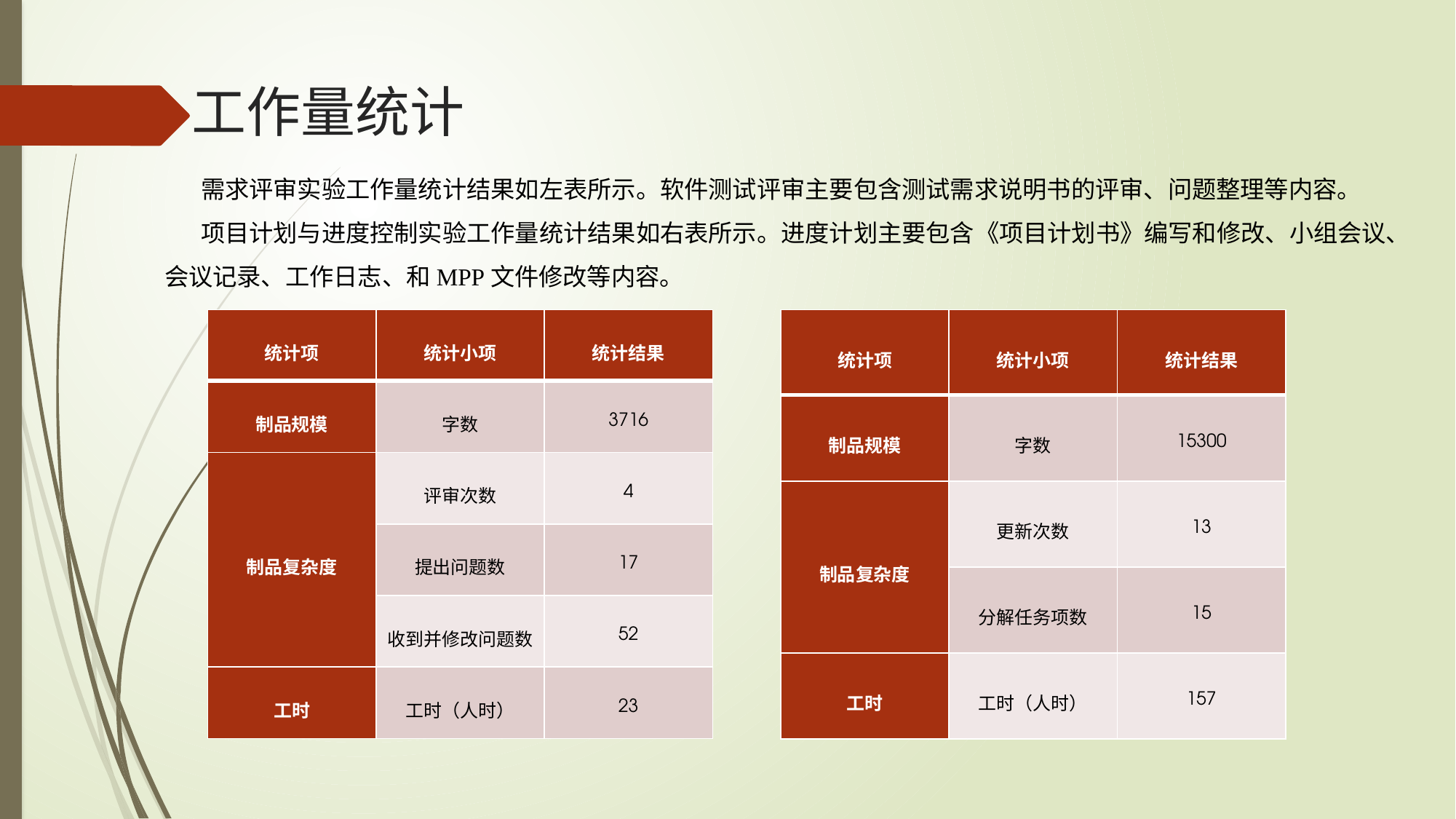

# 工作量统计
需求评审实验工作量统计结果如左表所示。软件测试评审主要包含测试需求说明书的评审、问题整理等内容。
项目计划与进度控制实验工作量统计结果如右表所示。进度计划主要包含《项目计划书》编写和修改、小组会议、会议记录、工作日志、和MPP文件修改等内容。
| 统计项 | 统计小项 | 统计结果 |
| --- | --- | --- |
| 制品规模 | 字数 | 3716 |
| 制品复杂度 | 评审次数 | 4 |
|  | 提出问题数 | 17 |
|  | 收到并修改问题数 | 52 |
| 工时 | 工时（人时） | 23 |
| 统计项 | 统计小项 | 统计结果 |
| --- | --- | --- |
| 制品规模 | 字数 | 15300 |
| 制品复杂度 | 更新次数 | 13 |
|  | 分解任务项数 | 15 |
| 工时 | 工时（人时） | 157 |